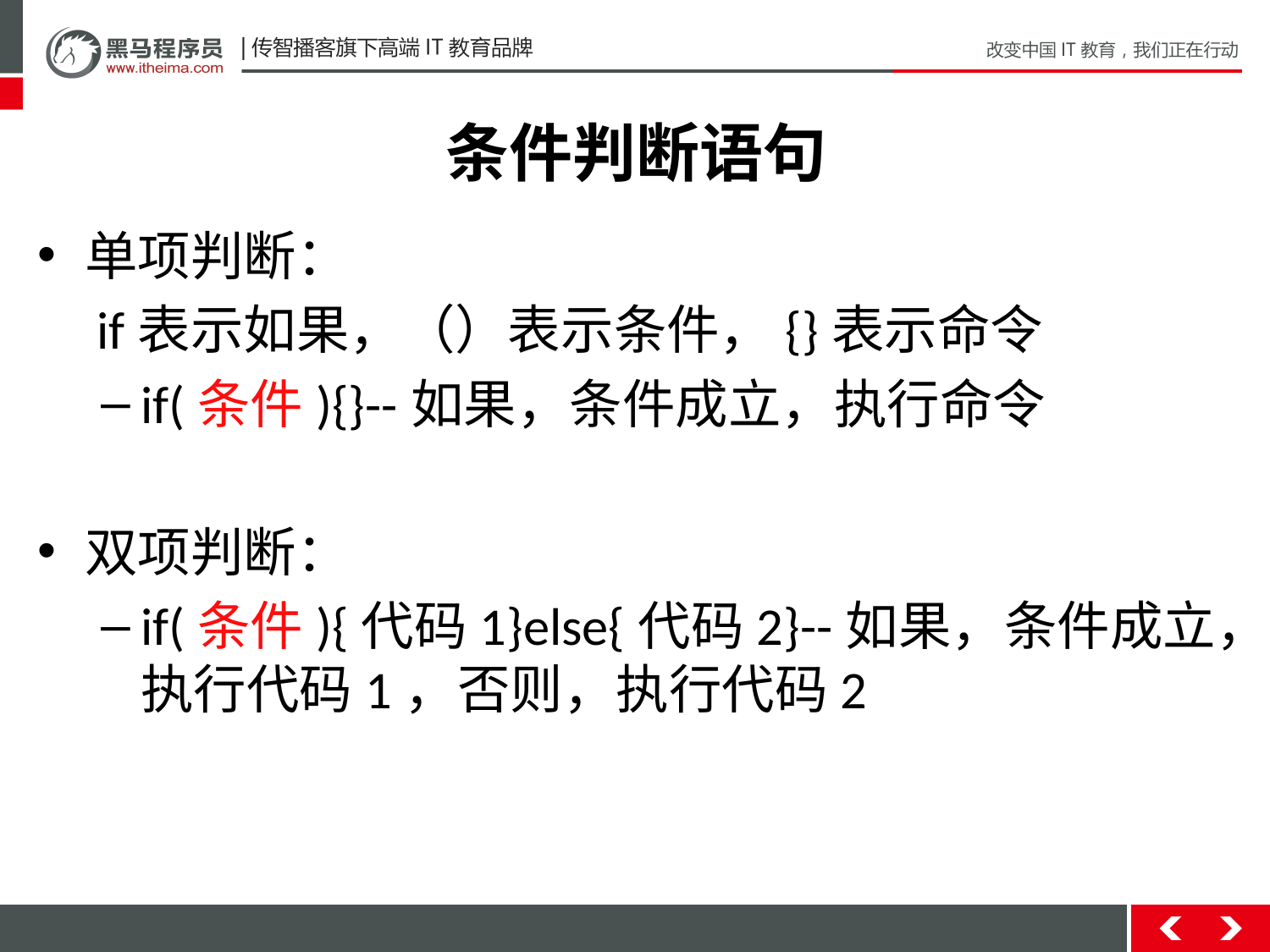

# 条件判断语句
单项判断：
	 if表示如果，（）表示条件，{}表示命令
if(条件){}--如果，条件成立，执行命令

双项判断：
if(条件){代码1}else{代码2}--如果，条件成立，执行代码1，否则，执行代码2